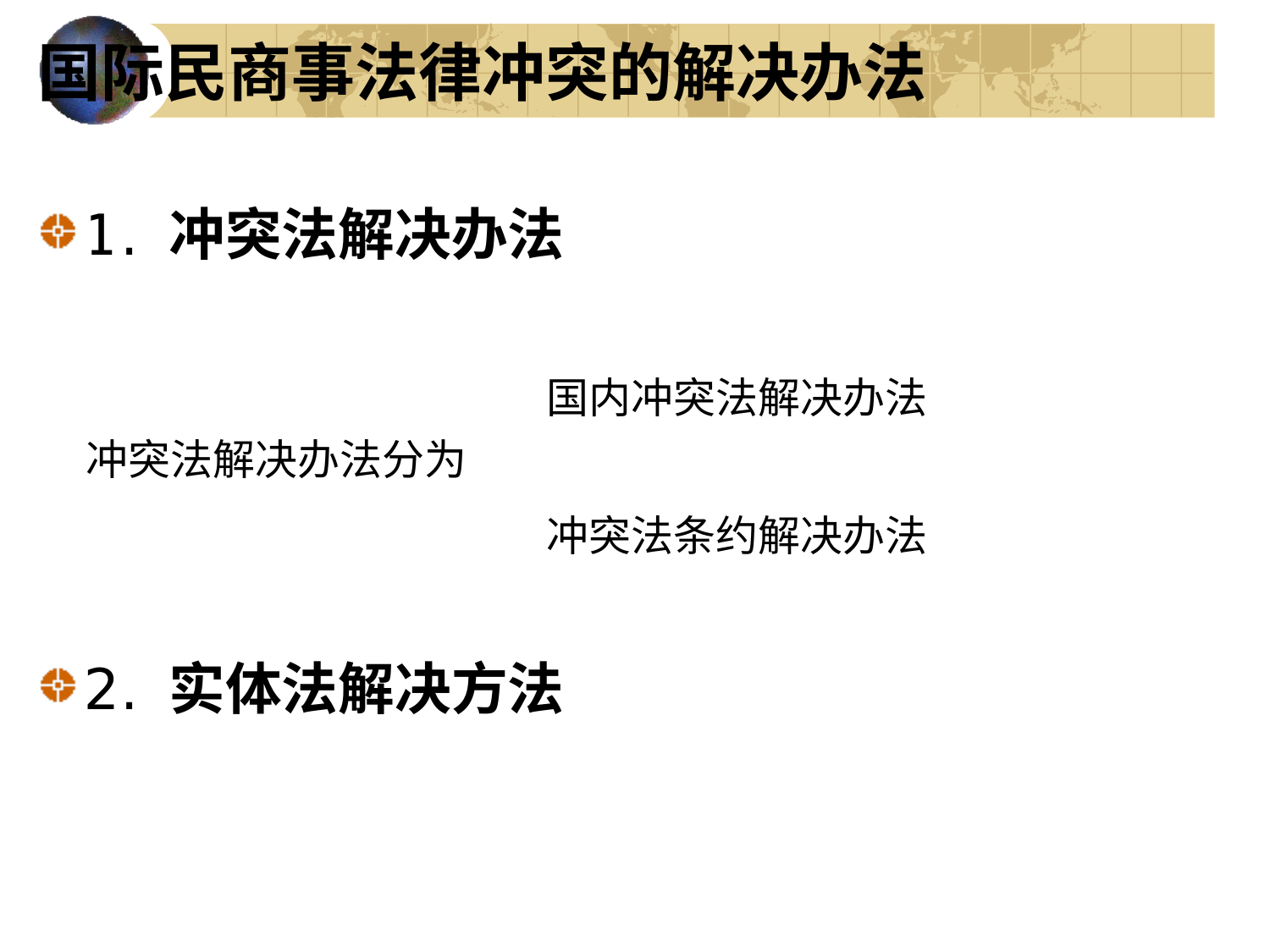

国际民商事法律冲突的解决办法

1. 冲突法解决办法

                                       国内冲突法解决办法
    冲突法解决办法分为
                                       冲突法条约解决办法

2. 实体法解决方法